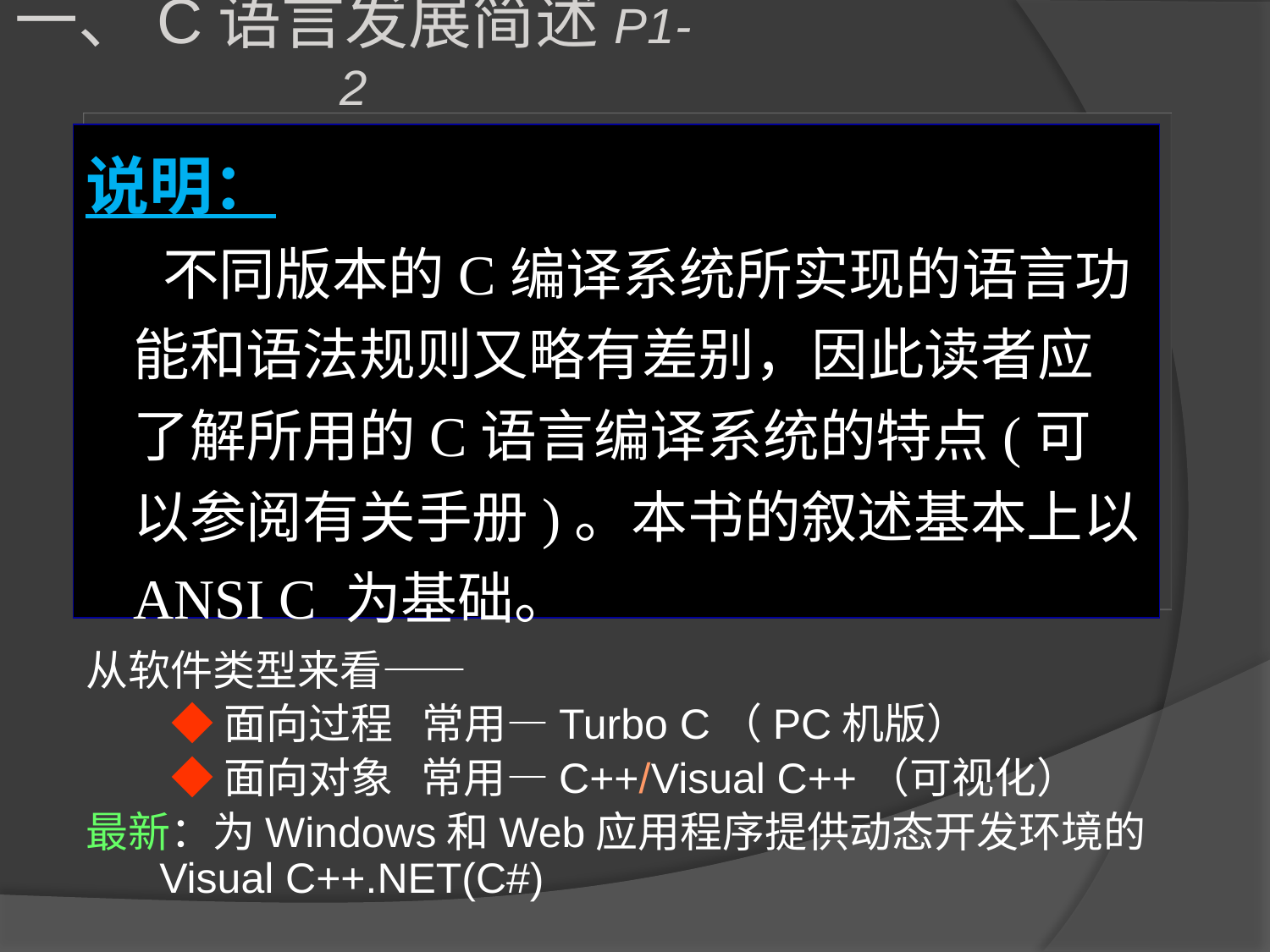

一、C语言发展简述P1-2
说明：
     不同版本的C编译系统所实现的语言功能和语法规则又略有差别，因此读者应了解所用的C语言编译系统的特点(可以参阅有关手册)。本书的叙述基本上以ANSI C 为基础。
从软件类型来看——
         ◆面向过程   常用—Turbo C（PC机版）
         ◆面向对象   常用—C++/Visual C++（可视化）
最新：为Windows和Web应用程序提供动态开发环境的Visual C++.NET(C#)